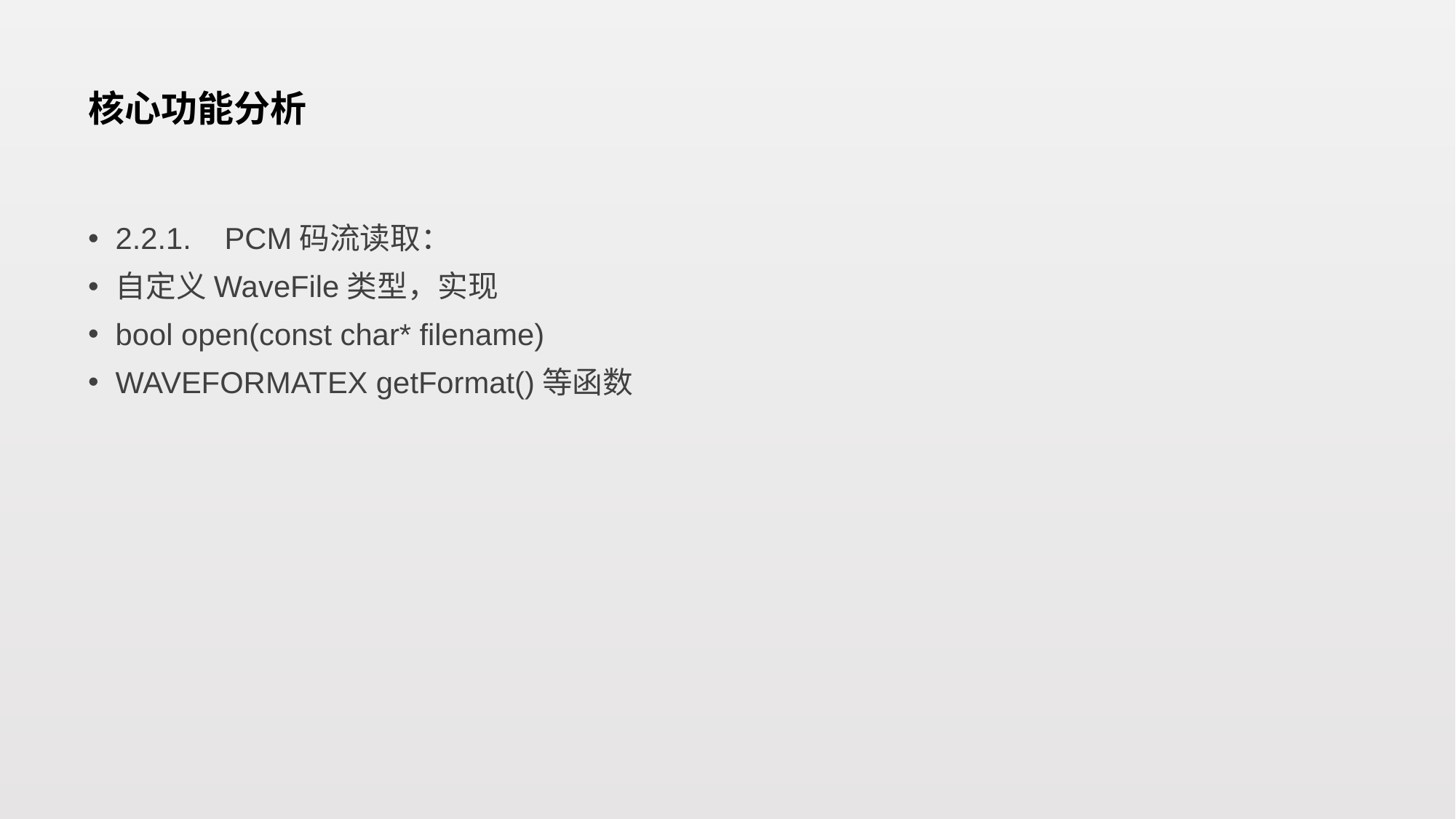

# 核心功能分析
2.2.1.	PCM码流读取：
自定义WaveFile类型，实现
bool open(const char* filename)
WAVEFORMATEX getFormat()等函数